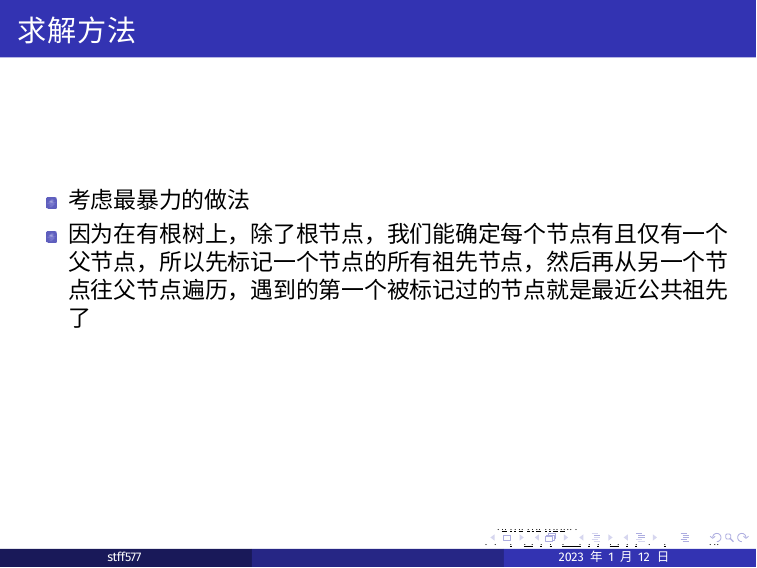

# 求解方法
考虑最暴力的做法
因为在有根树上，除了根节点，我们能确定每个节点有且仅有一个 父节点，所以先标记一个节点的所有祖先节点，然后再从另一个节 点往父节点遍历，遇到的第一个被标记过的节点就是最近公共祖先 了

. . . . . . .  . . . .  . . . . . . . . .
.     .        .       .    .    .    .     .    .    .    .      .    .    .    .      .        .	.  . .
2023 年 1 月 12 日	3 / 11
stff577